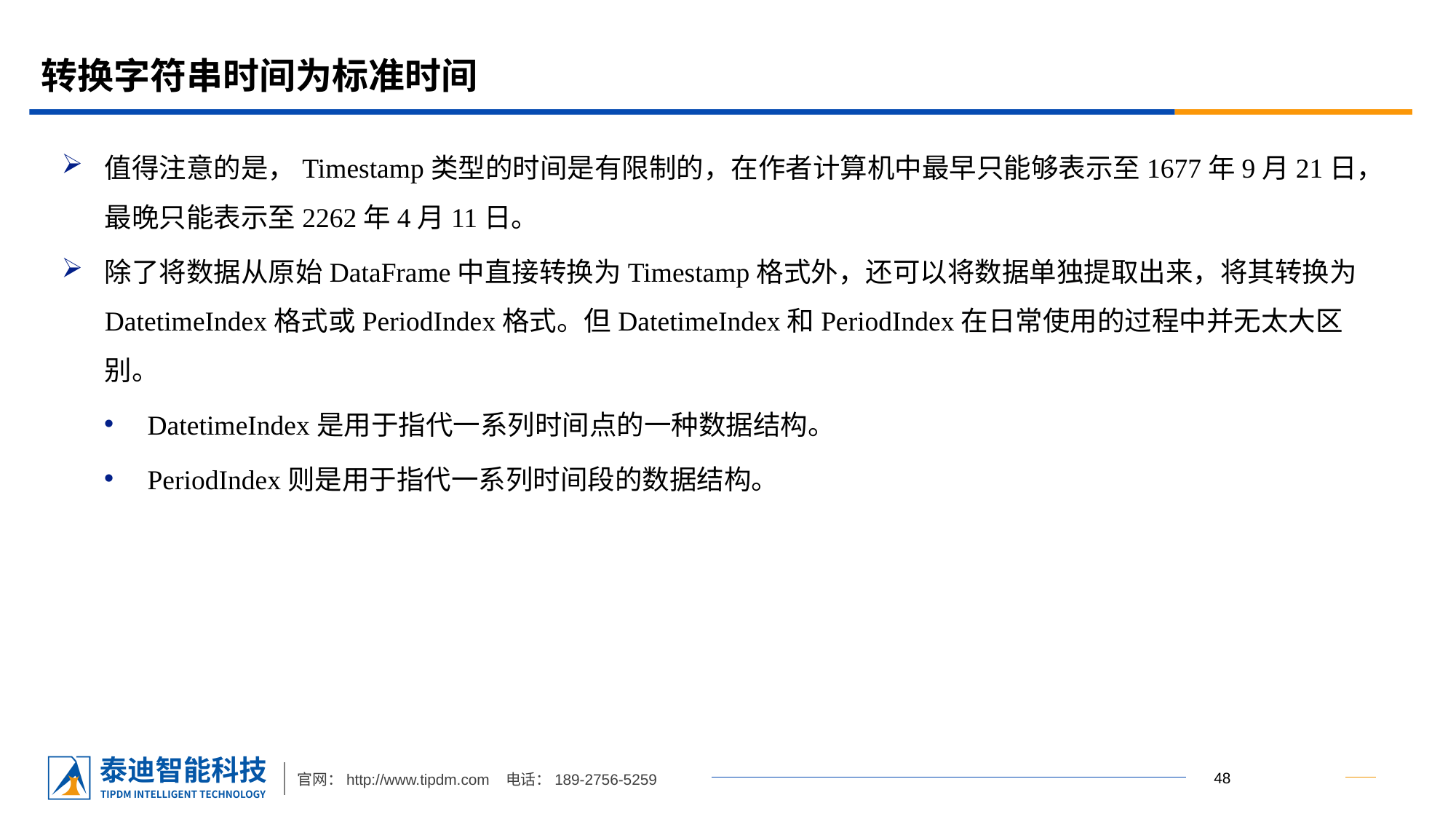

# 转换字符串时间为标准时间
值得注意的是，Timestamp类型的时间是有限制的，在作者计算机中最早只能够表示至1677年9月21日，最晚只能表示至2262年4月11日。
除了将数据从原始DataFrame中直接转换为Timestamp格式外，还可以将数据单独提取出来，将其转换为DatetimeIndex格式或PeriodIndex格式。但DatetimeIndex和PeriodIndex在日常使用的过程中并无太大区别。
DatetimeIndex是用于指代一系列时间点的一种数据结构。
PeriodIndex则是用于指代一系列时间段的数据结构。